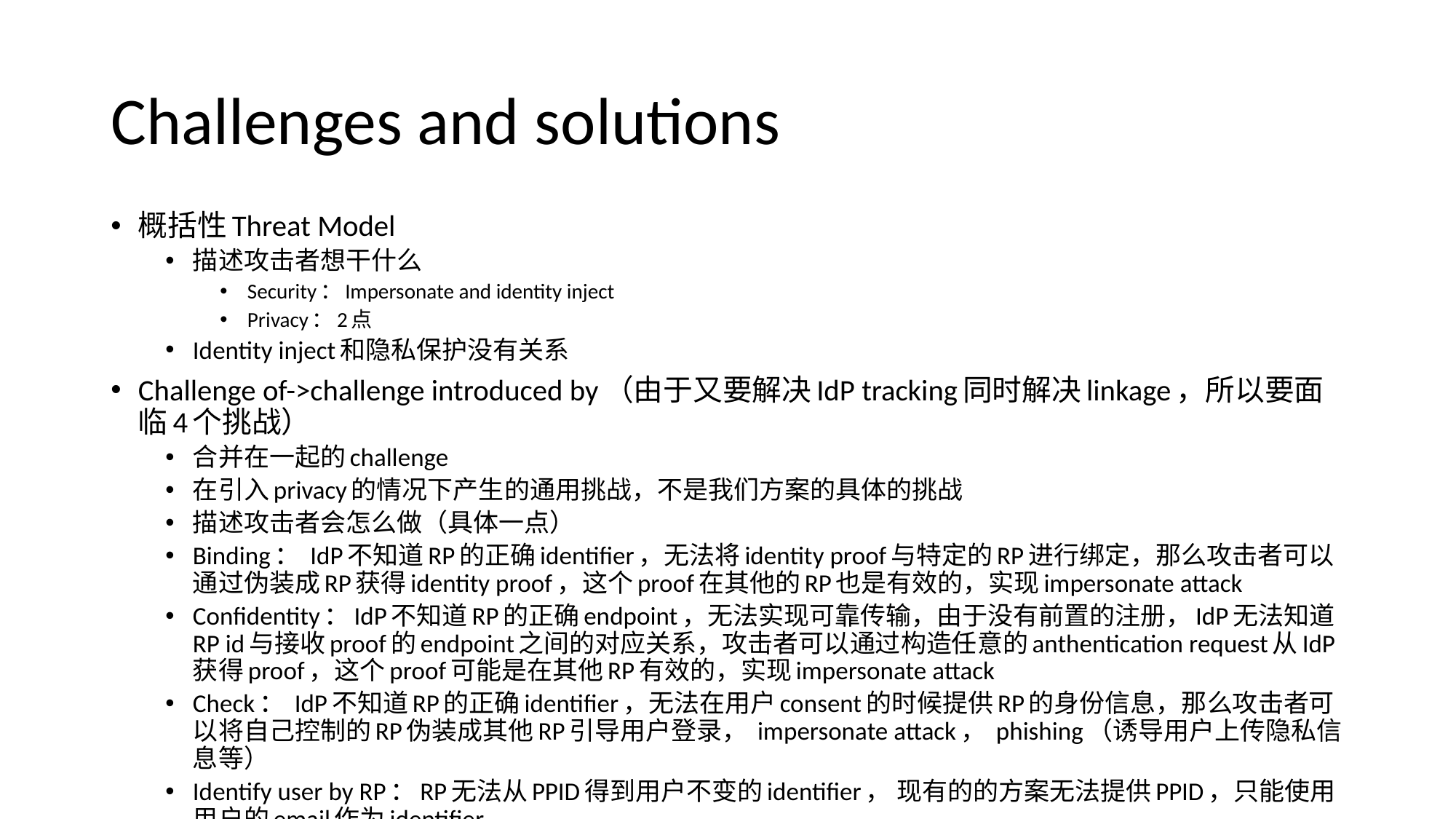

# Challenges and solutions

概括性Threat Model
描述攻击者想干什么
Security：Impersonate and identity inject
Privacy：2点
Identity inject和隐私保护没有关系
Challenge of->challenge introduced by（由于又要解决IdP tracking同时解决linkage，所以要面临4个挑战）
合并在一起的challenge
在引入privacy的情况下产生的通用挑战，不是我们方案的具体的挑战
描述攻击者会怎么做（具体一点）
Binding： IdP不知道RP的正确identifier，无法将identity proof与特定的RP进行绑定，那么攻击者可以通过伪装成RP获得identity proof，这个proof在其他的RP也是有效的，实现impersonate attack
Confidentity：IdP不知道RP的正确endpoint，无法实现可靠传输，由于没有前置的注册，IdP无法知道RP id与接收proof的endpoint之间的对应关系，攻击者可以通过构造任意的anthentication request从IdP获得proof，这个proof可能是在其他RP有效的，实现impersonate attack
Check： IdP不知道RP的正确identifier，无法在用户consent的时候提供RP的身份信息，那么攻击者可以将自己控制的RP伪装成其他RP引导用户登录， impersonate attack， phishing（诱导用户上传隐私信息等）
Identify user by RP：RP无法从PPID得到用户不变的identifier， 现有的的方案无法提供PPID，只能使用用户的email作为identifier